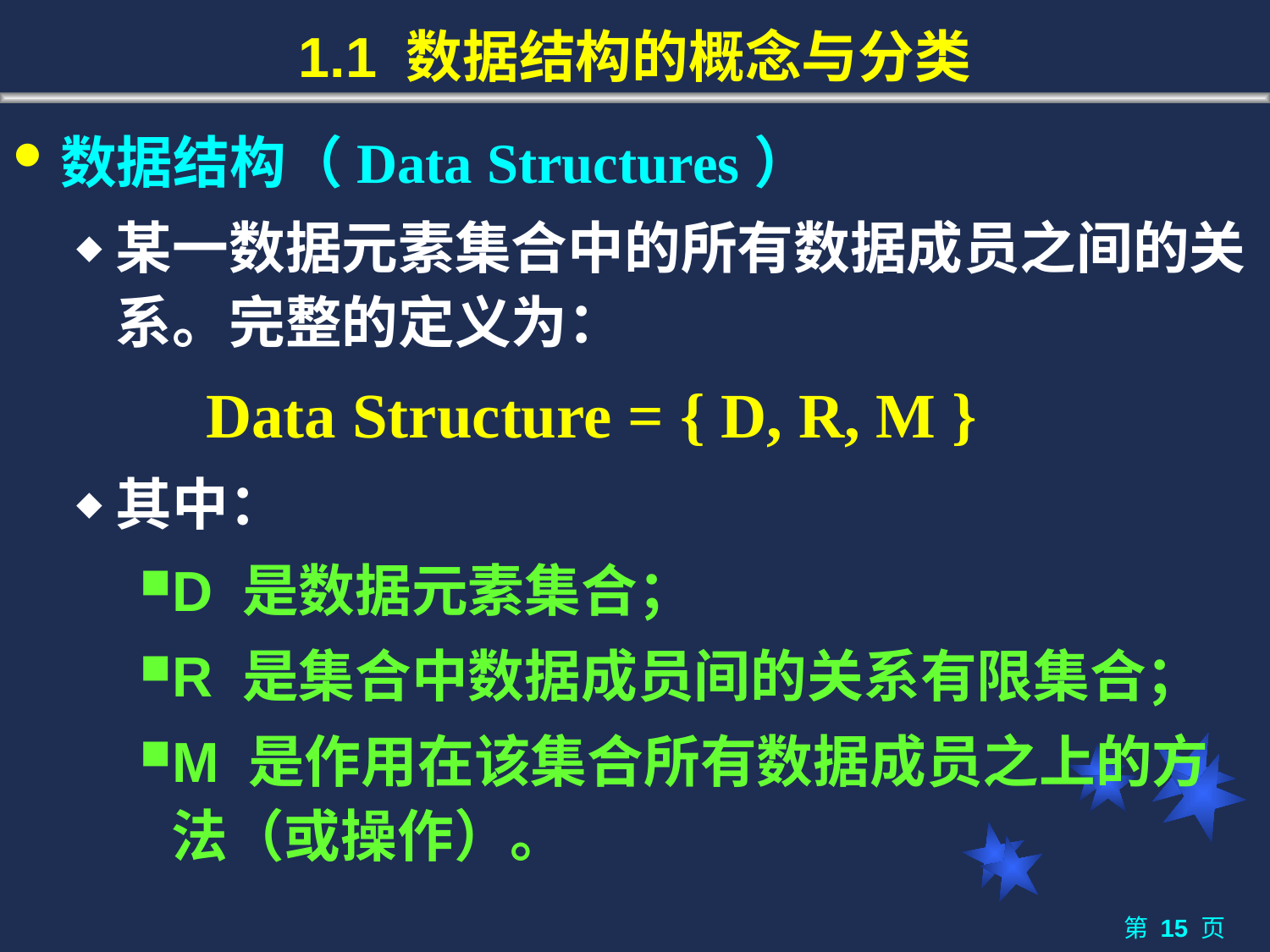

# 1.1 数据结构的概念与分类
数据结构（Data Structures）
某一数据元素集合中的所有数据成员之间的关系。完整的定义为：
           Data Structure = { D, R, M }
其中：
D 是数据元素集合；
R 是集合中数据成员间的关系有限集合；
M 是作用在该集合所有数据成员之上的方法（或操作）。
第 15 页